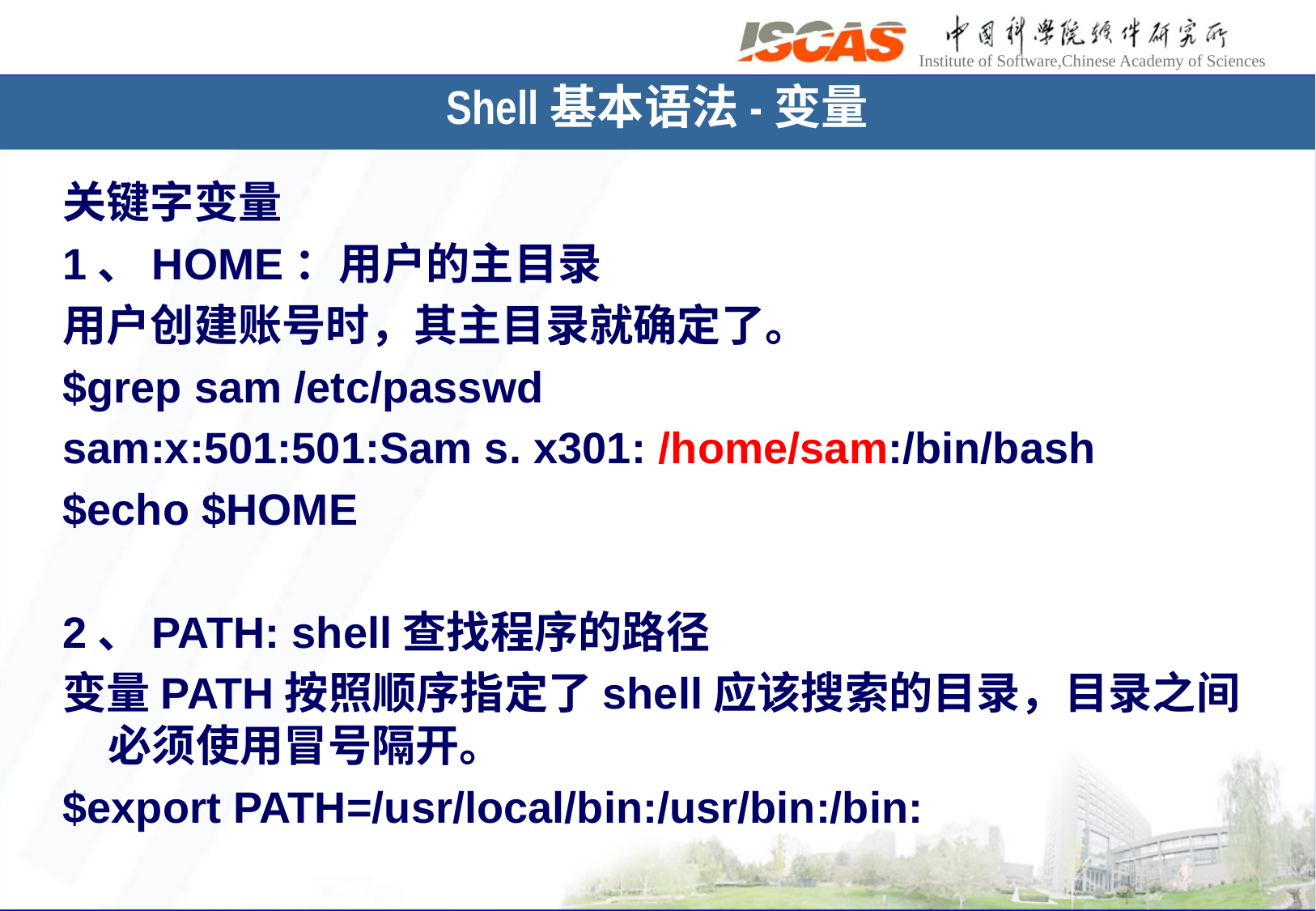

Shell基本语法-变量
关键字变量
1、HOME：用户的主目录
用户创建账号时，其主目录就确定了。
$grep sam /etc/passwd
sam:x:501:501:Sam s. x301: /home/sam:/bin/bash
$echo $HOME

2、PATH: shell查找程序的路径
变量PATH按照顺序指定了shell应该搜索的目录，目录之间必须使用冒号隔开。
$export PATH=/usr/local/bin:/usr/bin:/bin: